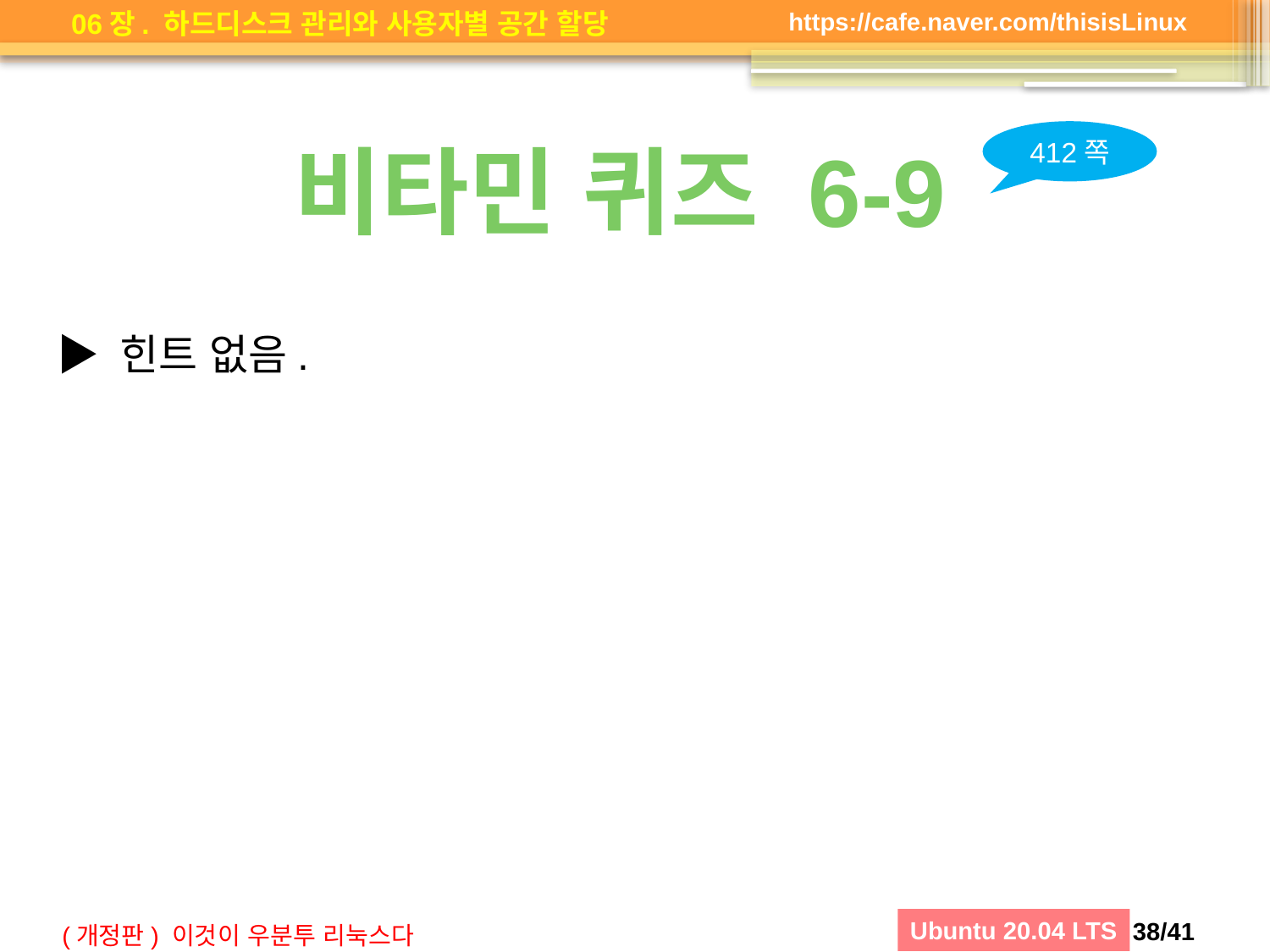

412쪽
비타민 퀴즈 6-9
▶ 힌트 없음.